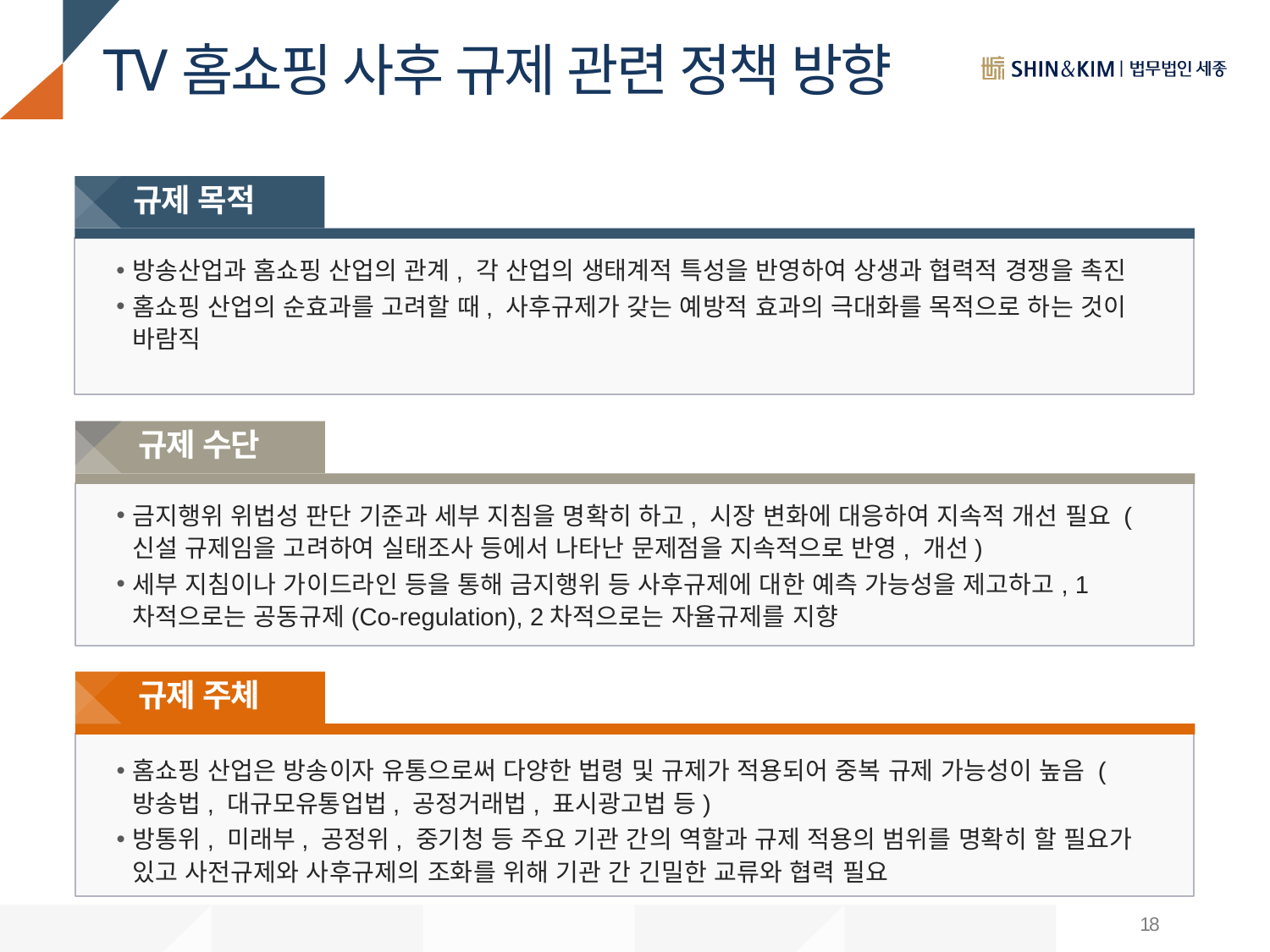

# TV홈쇼핑 사후 규제 관련 정책 방향

규제 목적

방송산업과 홈쇼핑 산업의 관계, 각 산업의 생태계적 특성을 반영하여 상생과 협력적 경쟁을 촉진
홈쇼핑 산업의 순효과를 고려할 때, 사후규제가 갖는 예방적 효과의 극대화를 목적으로 하는 것이 바람직

규제 수단

금지행위 위법성 판단 기준과 세부 지침을 명확히 하고, 시장 변화에 대응하여 지속적 개선 필요 (신설 규제임을 고려하여 실태조사 등에서 나타난 문제점을 지속적으로 반영, 개선)
세부 지침이나 가이드라인 등을 통해 금지행위 등 사후규제에 대한 예측 가능성을 제고하고, 1차적으로는 공동규제(Co-regulation), 2차적으로는 자율규제를 지향

규제 주체

홈쇼핑 산업은 방송이자 유통으로써 다양한 법령 및 규제가 적용되어 중복 규제 가능성이 높음 (방송법, 대규모유통업법, 공정거래법, 표시광고법 등)
방통위, 미래부, 공정위, 중기청 등 주요 기관 간의 역할과 규제 적용의 범위를 명확히 할 필요가 있고 사전규제와 사후규제의 조화를 위해 기관 간 긴밀한 교류와 협력 필요